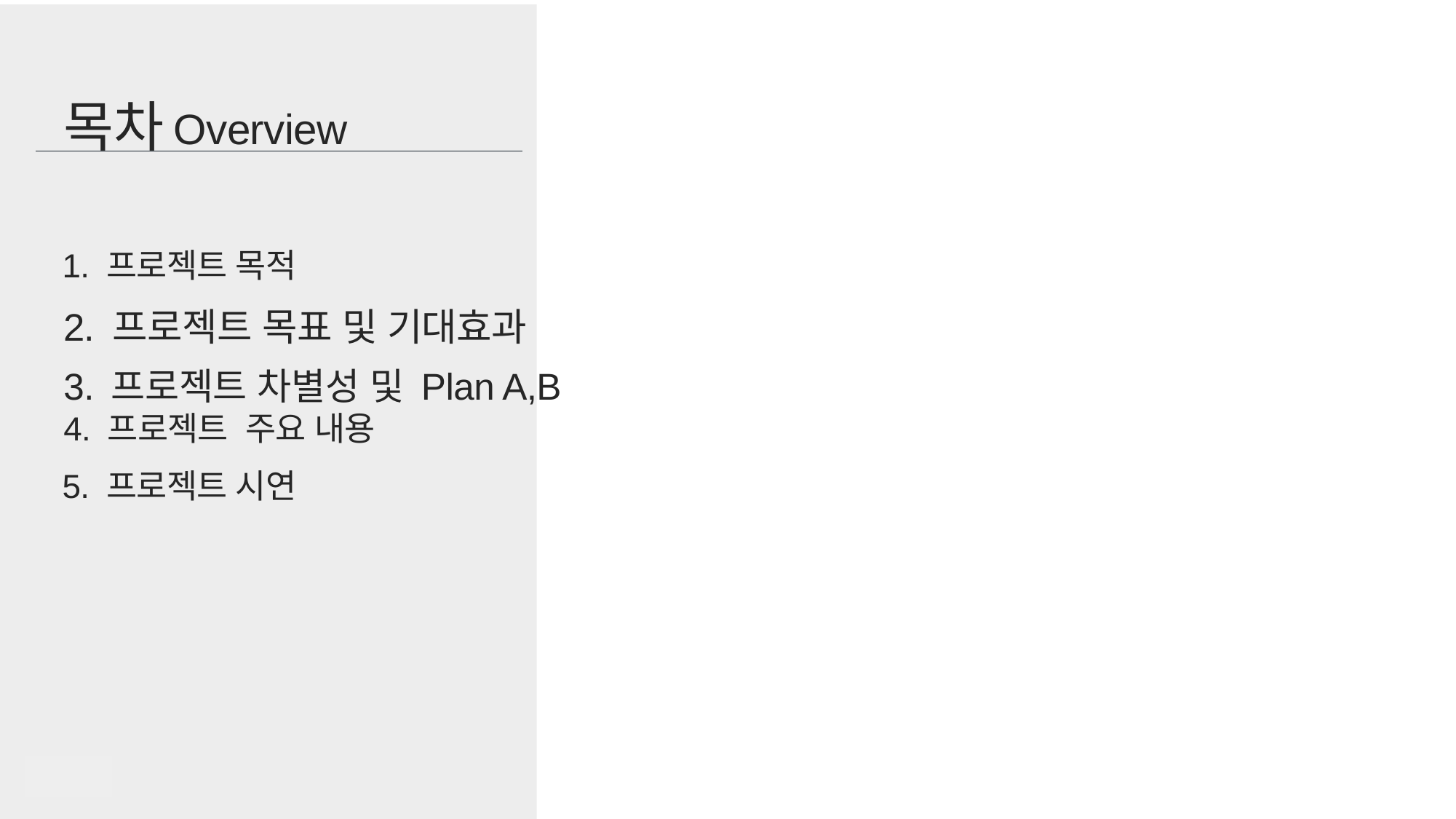

목차
Overview
1. 프로젝트 목적
2. 프로젝트 목표 및 기대효과
3. 프로젝트 차별성 및 Plan A,B

4. 프로젝트  주요 내용
5. 프로젝트 시연